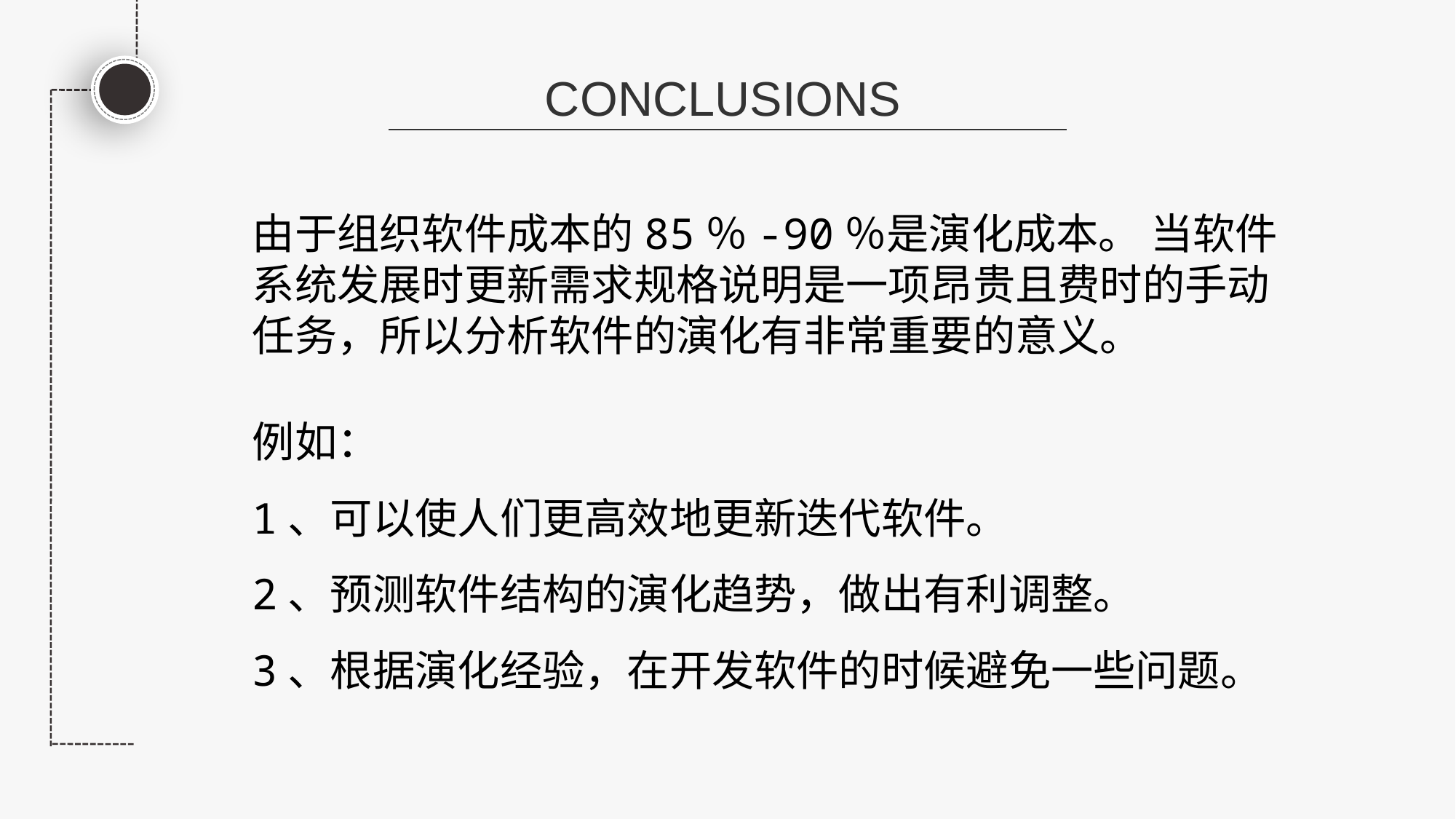

CONCLUSIONS

由于组织软件成本的85％-90％是演化成本。 当软件系统发展时更新需求规格说明是一项昂贵且费时的手动任务，所以分析软件的演化有非常重要的意义。
例如：
1、可以使人们更高效地更新迭代软件。
2、预测软件结构的演化趋势，做出有利调整。
3、根据演化经验，在开发软件的时候避免一些问题。